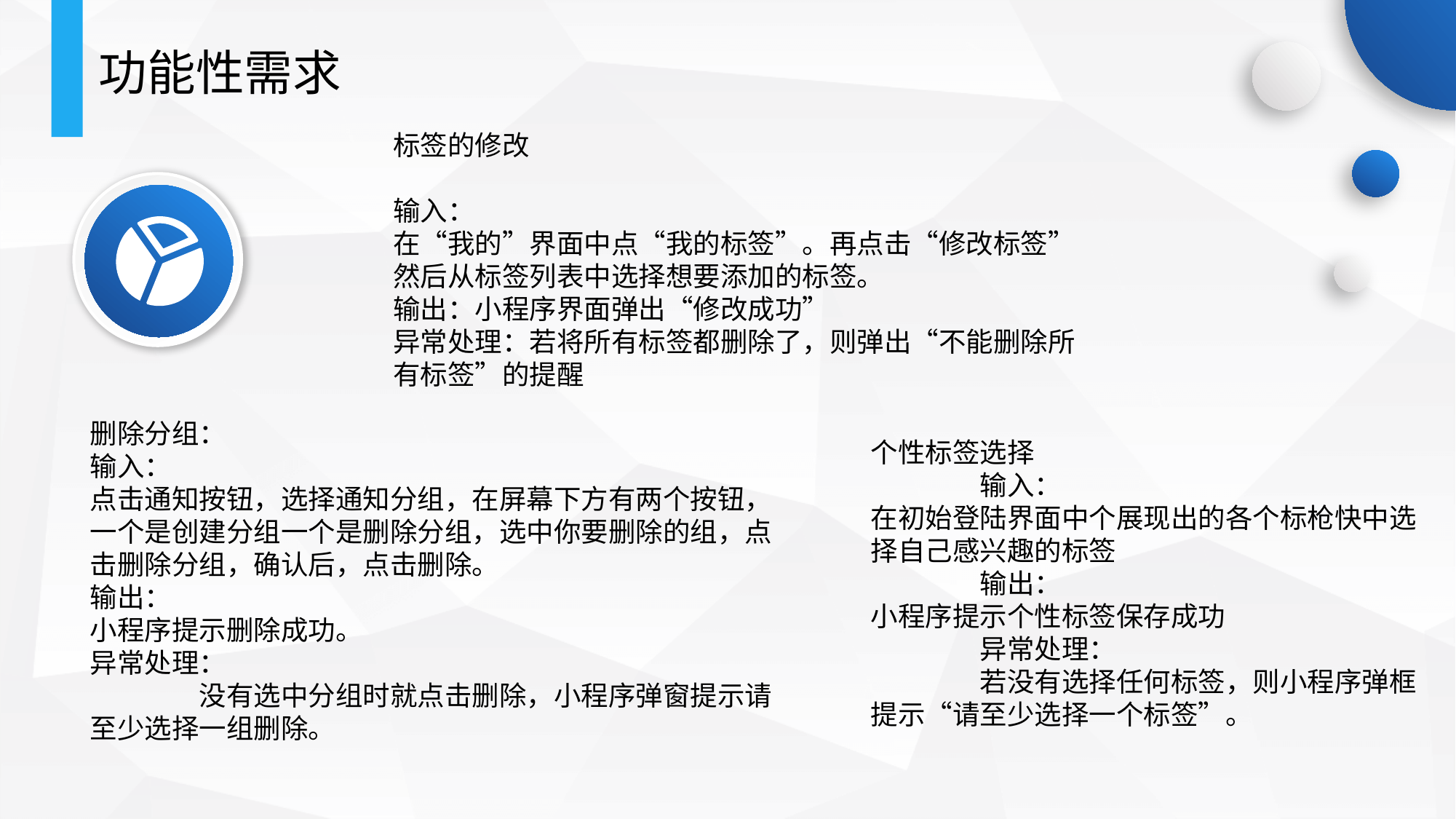

功能性需求

标签的修改

输入：
在“我的”界面中点“我的标签”。再点击“修改标签”然后从标签列表中选择想要添加的标签。
输出：小程序界面弹出“修改成功”
异常处理：若将所有标签都删除了，则弹出“不能删除所有标签”的提醒

删除分组：
输入：
点击通知按钮，选择通知分组，在屏幕下方有两个按钮，一个是创建分组一个是删除分组，选中你要删除的组，点击删除分组，确认后，点击删除。
输出：
小程序提示删除成功。
异常处理：
	没有选中分组时就点击删除，小程序弹窗提示请至少选择一组删除。
个性标签选择
 	输入：
在初始登陆界面中个展现出的各个标枪快中选择自己感兴趣的标签
	输出：
小程序提示个性标签保存成功
	异常处理：
	若没有选择任何标签，则小程序弹框提示“请至少选择一个标签”。